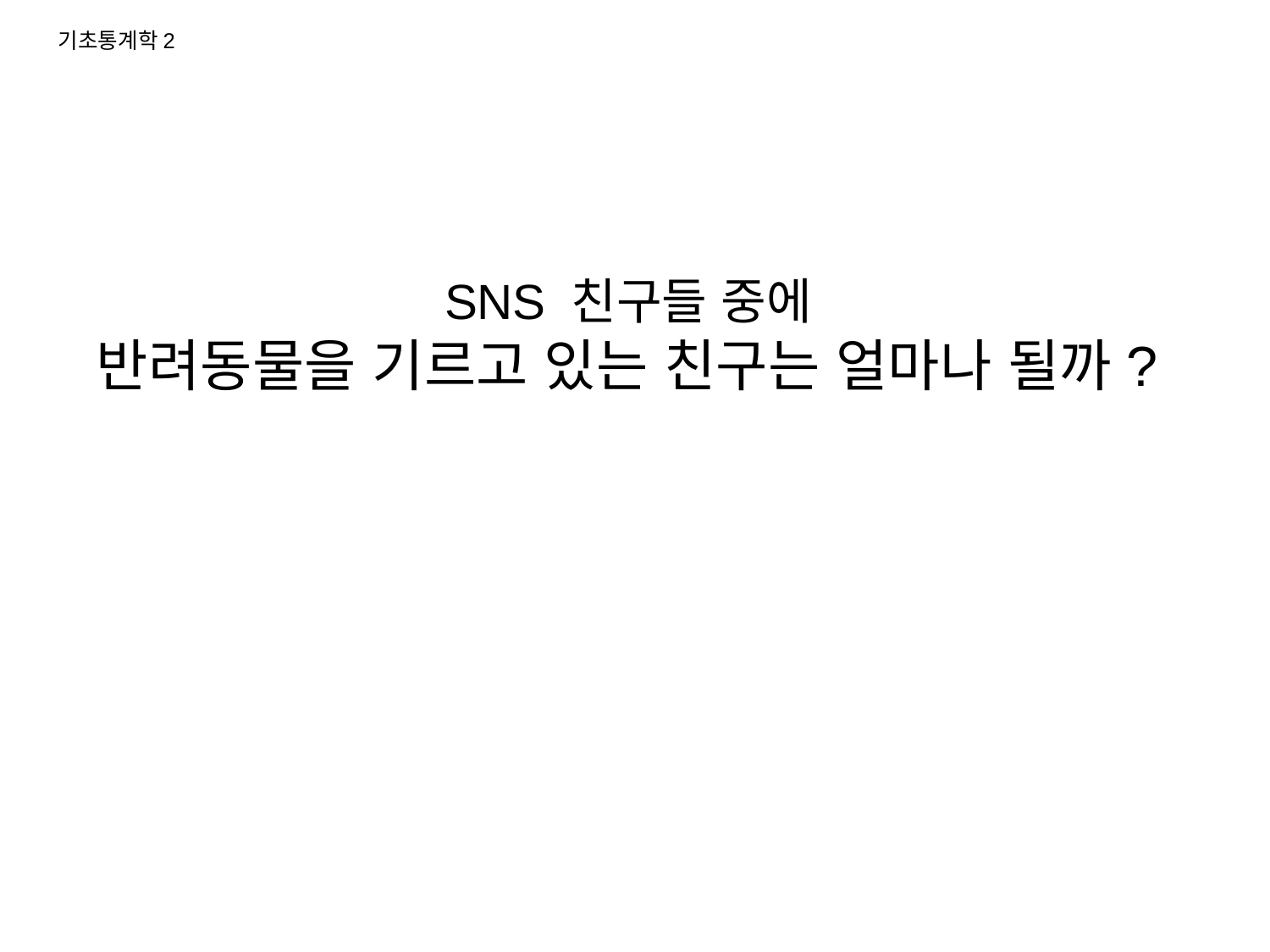

기초통계학2
SNS 친구들 중에
반려동물을 기르고 있는 친구는 얼마나 될까?